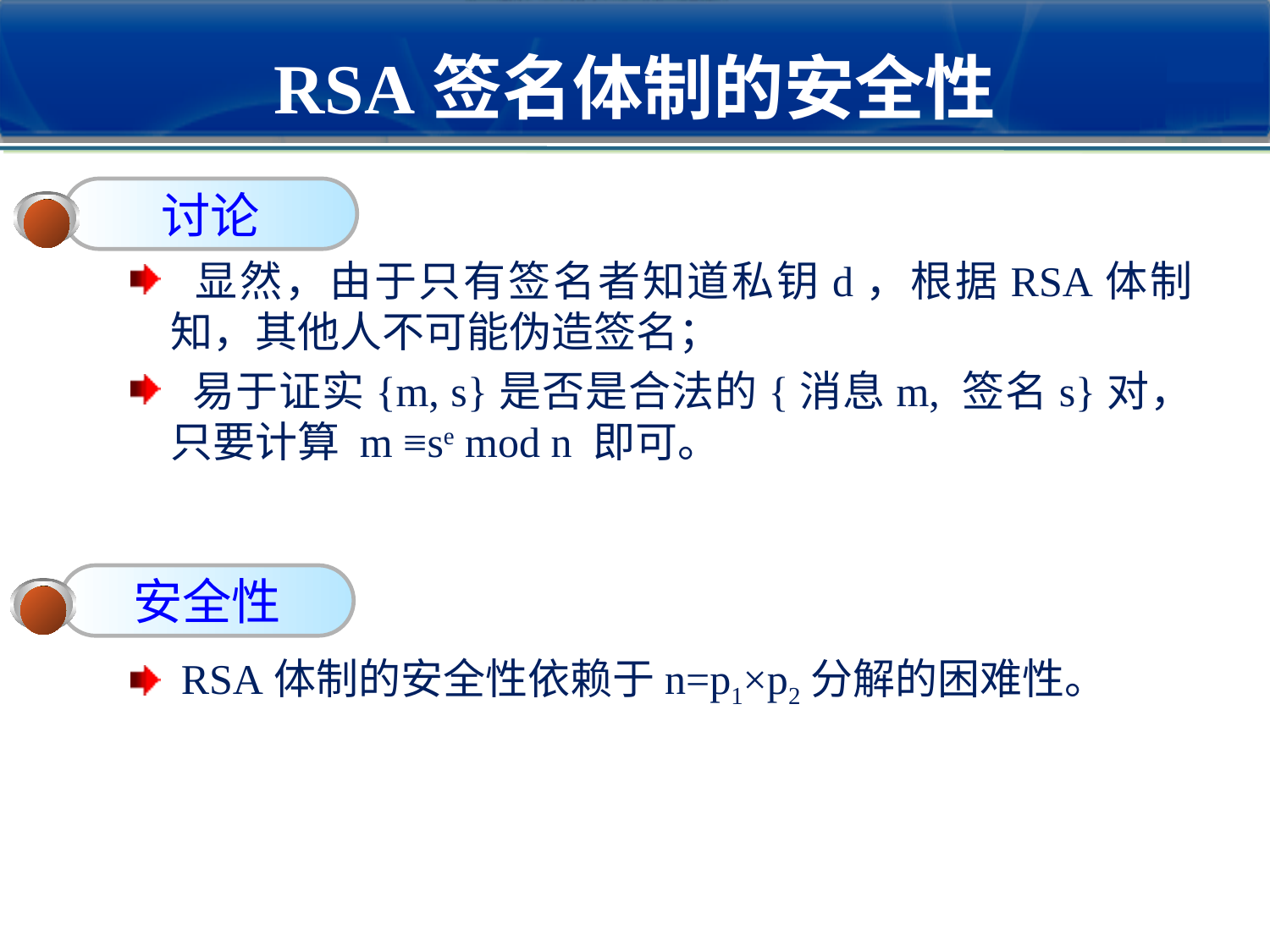

# RSA签名体制的安全性
讨论

 显然，由于只有签名者知道私钥d，根据RSA体制知，其他人不可能伪造签名；
 易于证实{m, s}是否是合法的{消息m, 签名s}对，只要计算 m ≡se mod n 即可。

 RSA体制的安全性依赖于n=p1×p2分解的困难性。
安全性